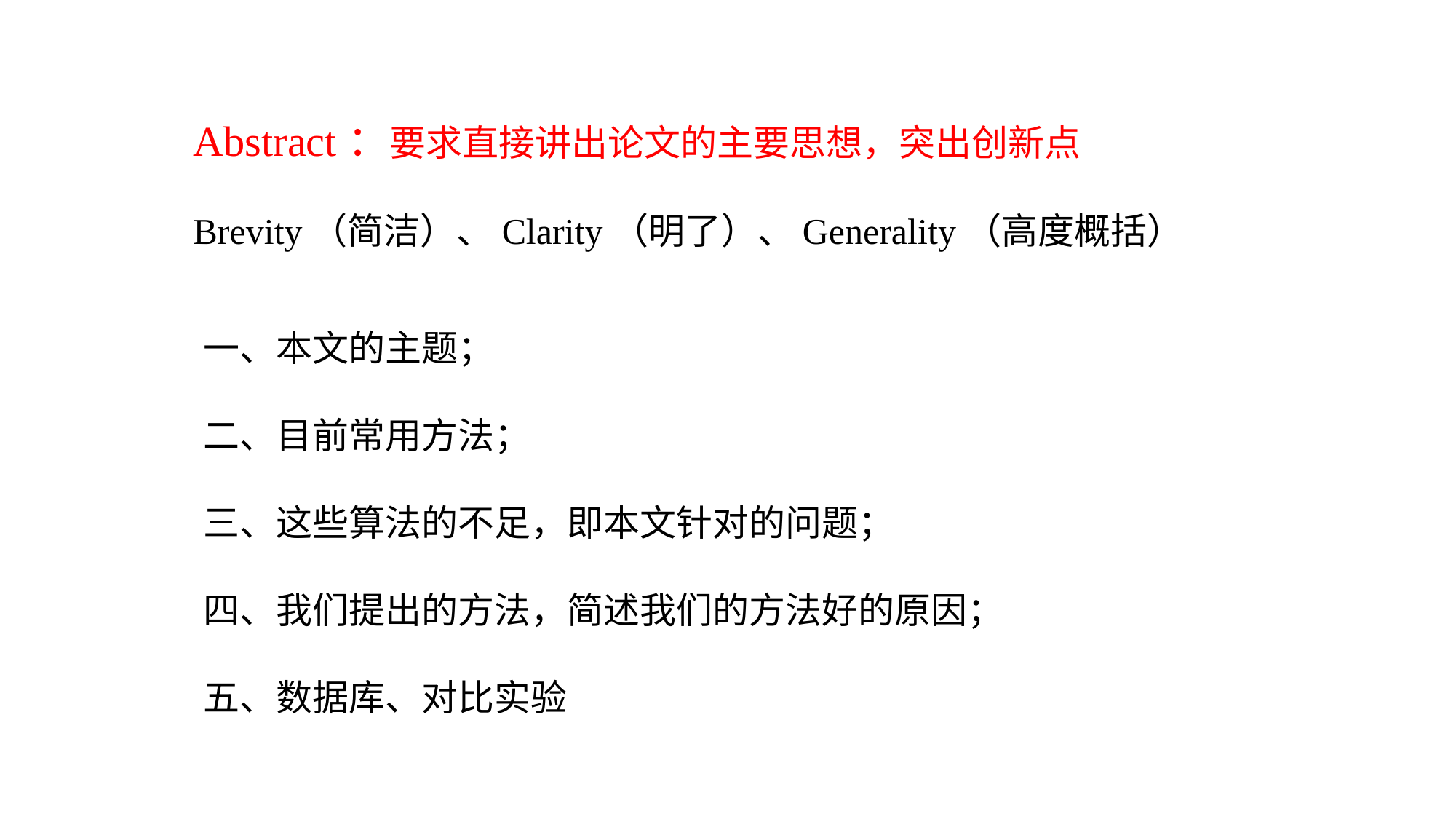

Abstract：要求直接讲出论文的主要思想，突出创新点
Brevity（简洁）、Clarity（明了）、Generality（高度概括）
一、本文的主题；
二、目前常用方法；
三、这些算法的不足，即本文针对的问题；
四、我们提出的方法，简述我们的方法好的原因；
五、数据库、对比实验